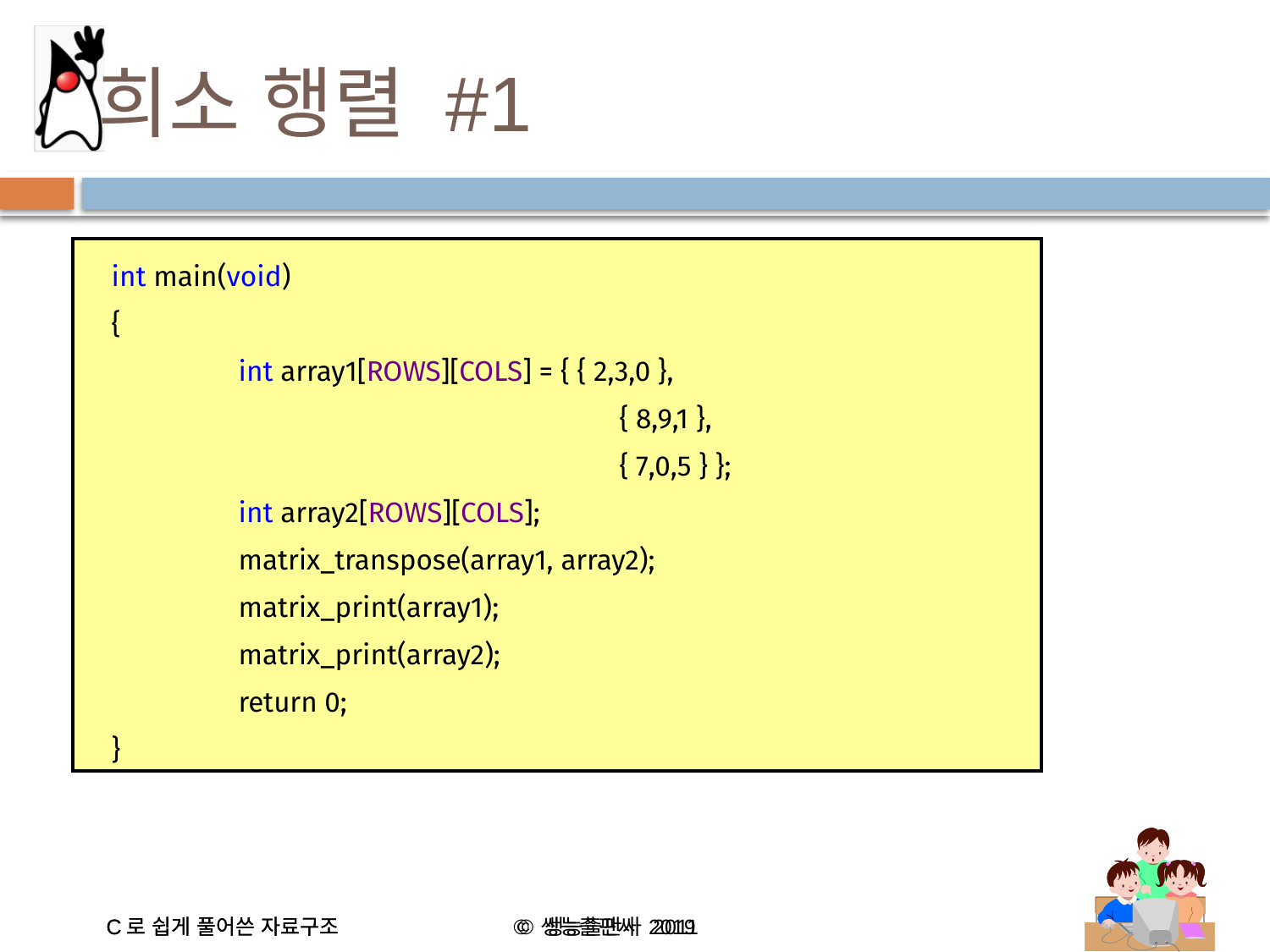

# 희소 행렬 #1

int main(void)
{
	int array1[ROWS][COLS] = { { 2,3,0 },
				{ 8,9,1 },
				{ 7,0,5 } };
	int array2[ROWS][COLS];
	matrix_transpose(array1, array2);
	matrix_print(array1);
	matrix_print(array2);
	return 0;
}